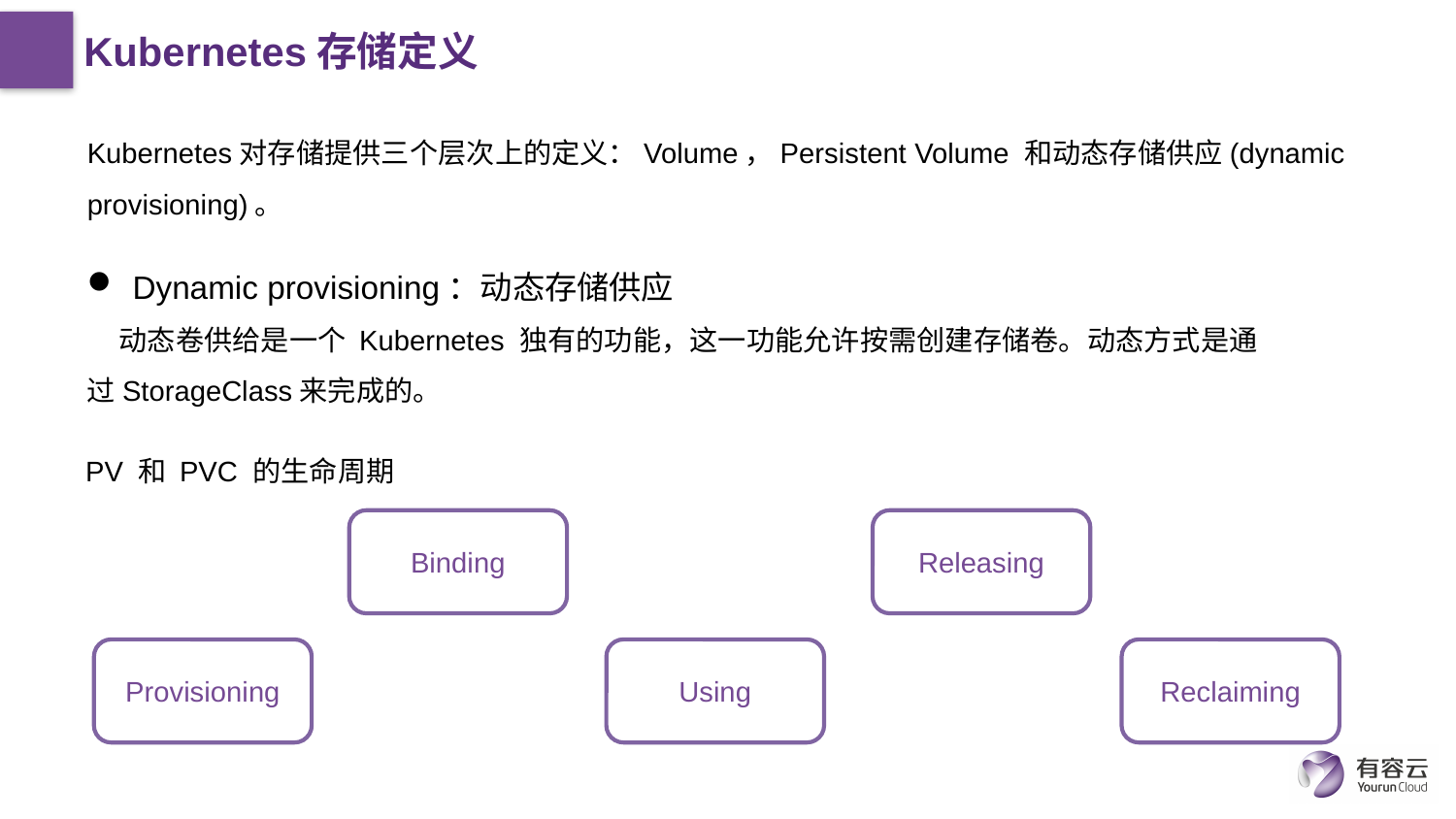

# Kubernetes存储定义
Kubernetes对存储提供三个层次上的定义：Volume，Persistent Volume 和动态存储供应(dynamic provisioning)。
Dynamic provisioning：动态存储供应
    动态卷供给是一个 Kubernetes 独有的功能，这一功能允许按需创建存储卷。动态方式是通过StorageClass来完成的。

PV 和 PVC 的生命周期
Binding
Releasing
Provisioning
Using
Reclaiming